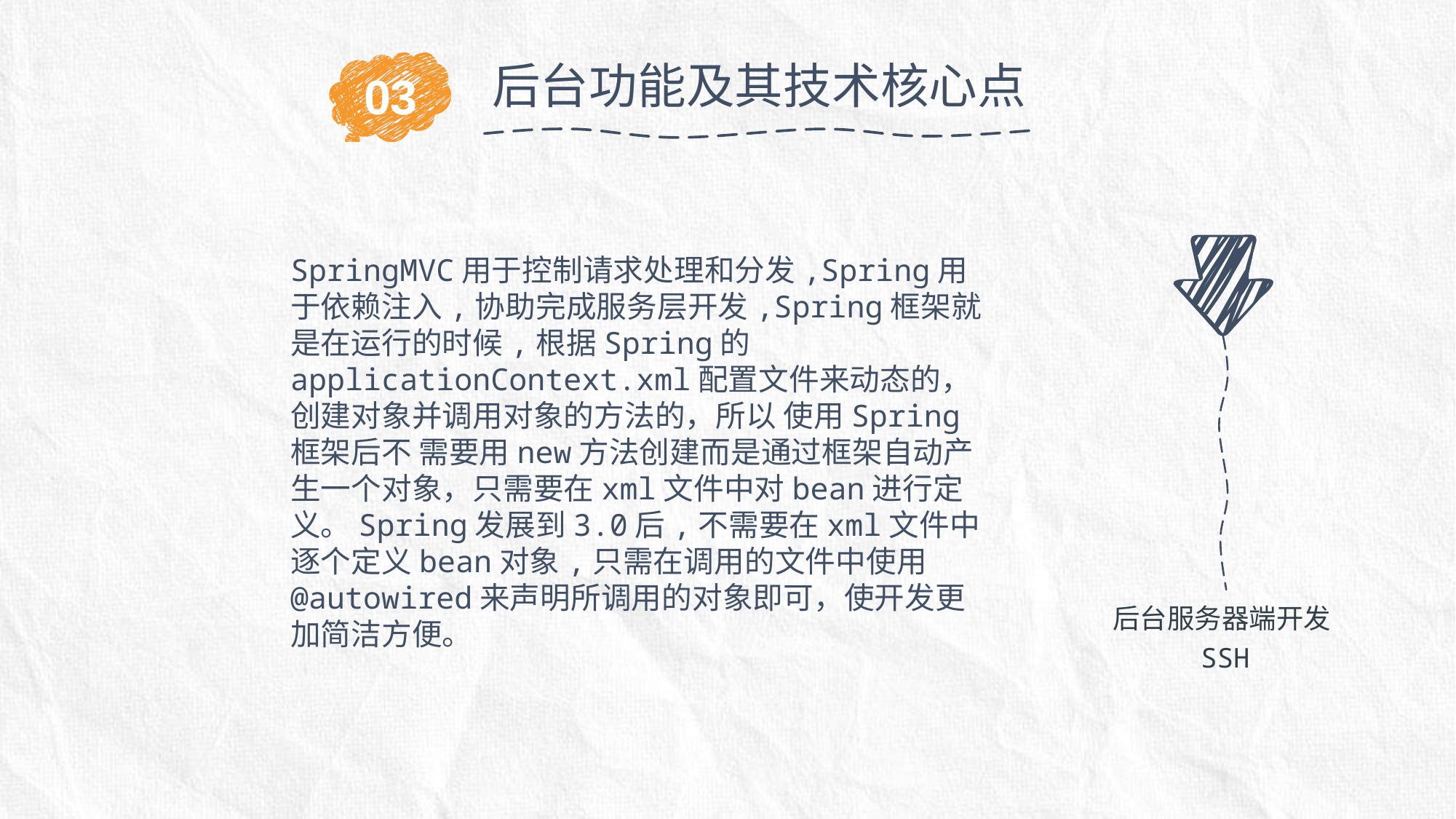

后台功能及其技术核心点

03

SpringMVC用于控制请求处理和分发,Spring用于依赖注入,协助完成服务层开发,Spring框架就是在运行的时候,根据Spring的 applicationContext.xml配置文件来动态的，创建对象并调用对象的方法的，所以 使用Spring框架后不 需要用new方法创建而是通过框架自动产生一个对象，只需要在xml文件中对bean进行定义。Spring发展到3.0后,不需要在xml文件中逐个定义bean对象,只需在调用的文件中使用@autowired来声明所调用的对象即可，使开发更加简洁方便。

后台服务器端开发SSH